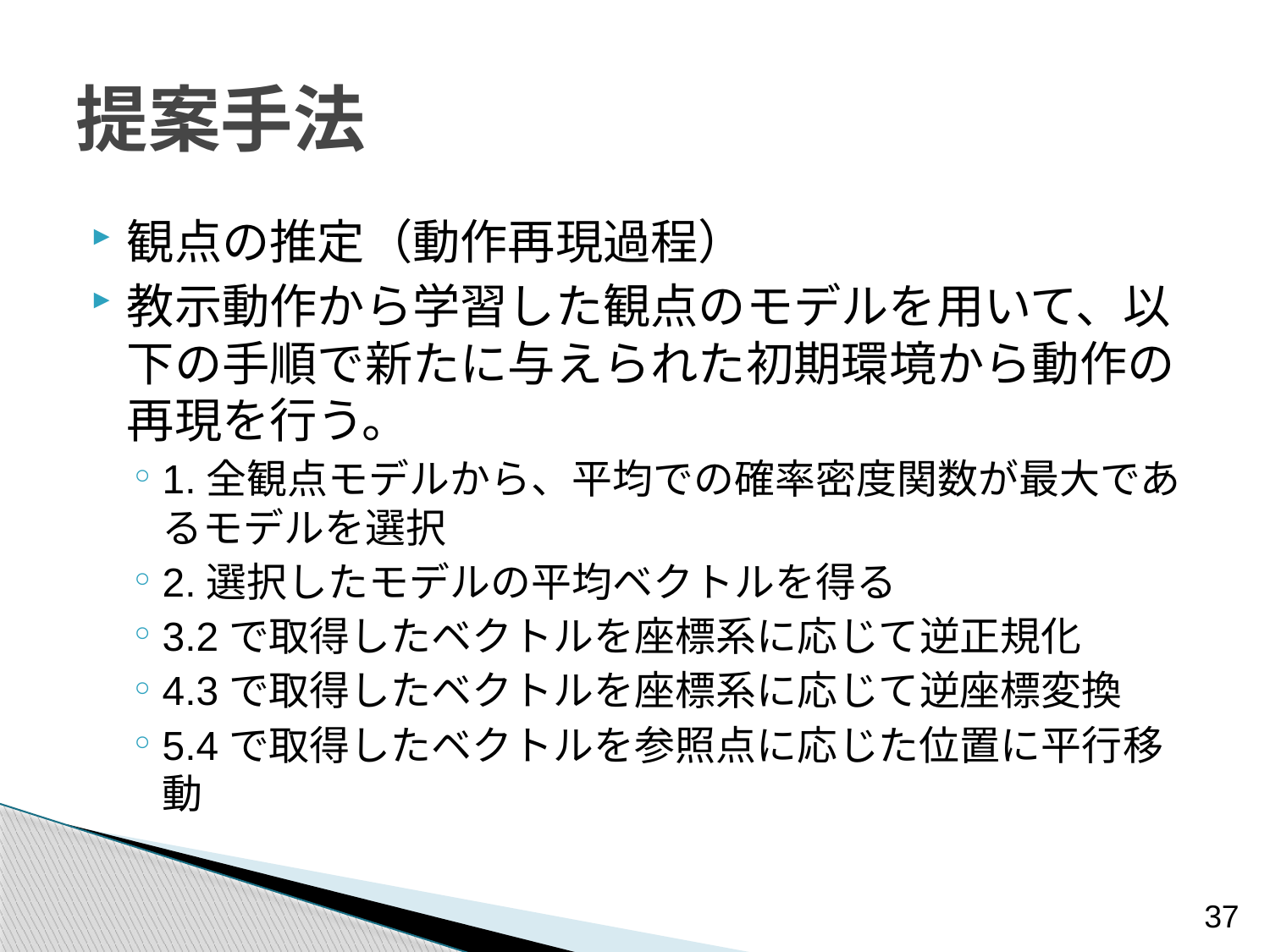

# 提案手法
観点の推定（動作再現過程）
教示動作から学習した観点のモデルを用いて、以下の手順で新たに与えられた初期環境から動作の再現を行う。
1.全観点モデルから、平均での確率密度関数が最大であるモデルを選択
2.選択したモデルの平均ベクトルを得る
3.2で取得したベクトルを座標系に応じて逆正規化
4.3で取得したベクトルを座標系に応じて逆座標変換
5.4で取得したベクトルを参照点に応じた位置に平行移動
37